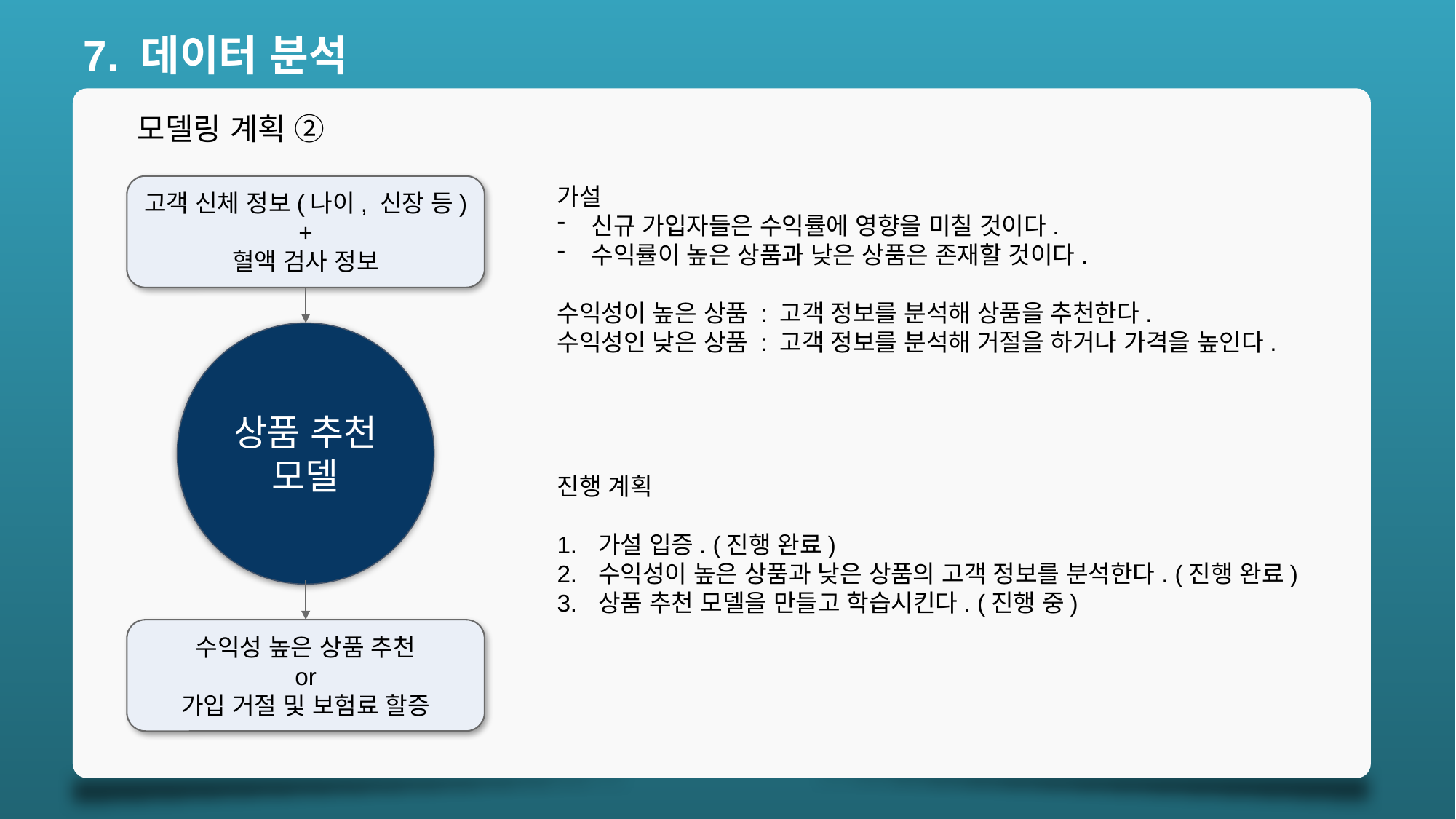

7. 데이터 분석
모델링 계획 ②
고객 신체 정보(나이, 신장 등)
+
혈액 검사 정보
가설
신규 가입자들은 수익률에 영향을 미칠 것이다.
수익률이 높은 상품과 낮은 상품은 존재할 것이다.

수익성이 높은 상품 : 고객 정보를 분석해 상품을 추천한다.
수익성인 낮은 상품 : 고객 정보를 분석해 거절을 하거나 가격을 높인다.

상품 추천
모델
진행 계획

가설 입증. (진행 완료)
수익성이 높은 상품과 낮은 상품의 고객 정보를 분석한다. (진행 완료)
상품 추천 모델을 만들고 학습시킨다. (진행 중)
수익성 높은 상품 추천
or
가입 거절 및 보험료 할증